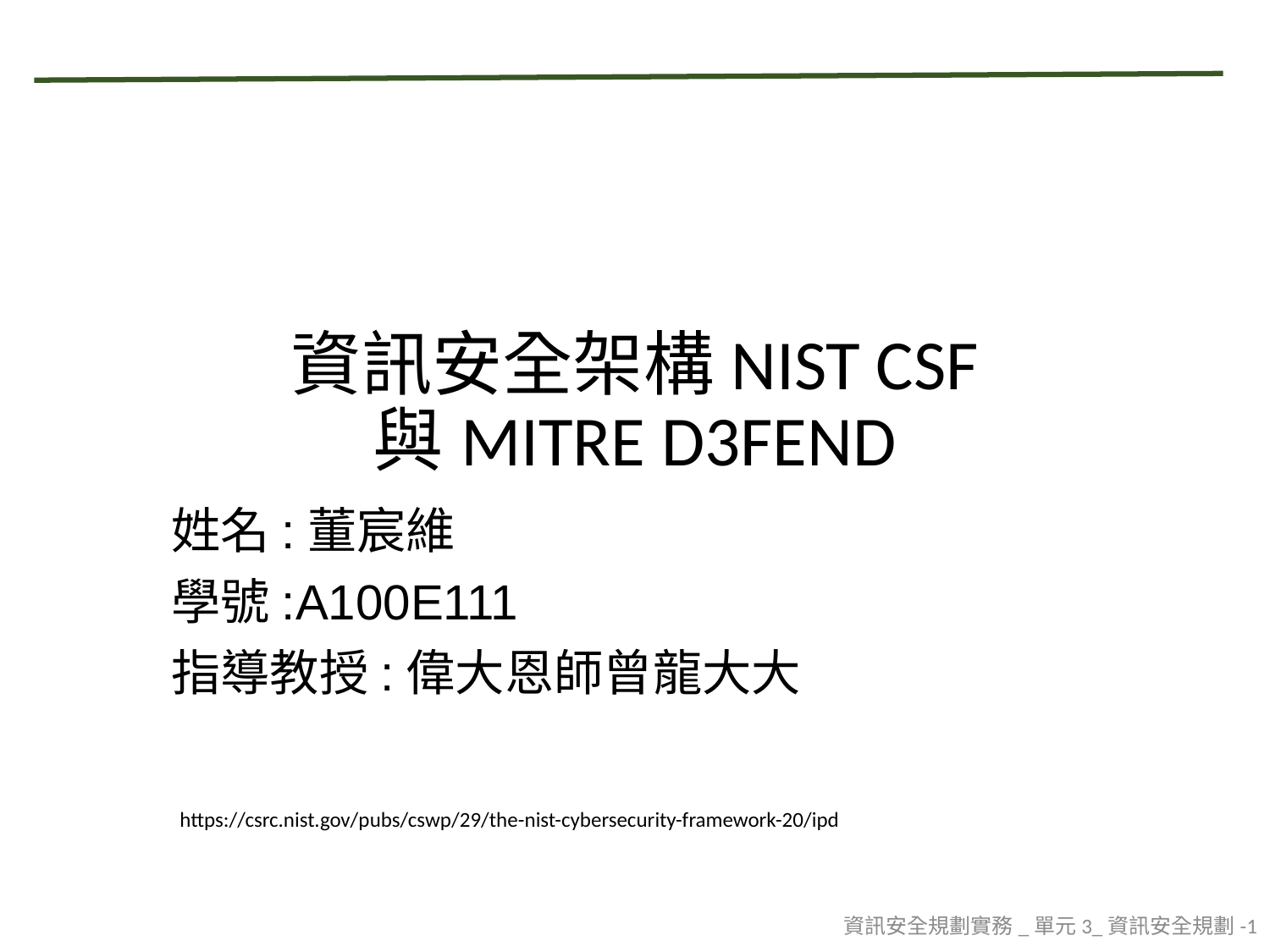

# 資訊安全架構NIST CSF 與MITRE D3FEND
姓名:董宸維
學號:A100E111
指導教授:偉大恩師曾龍大大
https://csrc.nist.gov/pubs/cswp/29/the-nist-cybersecurity-framework-20/ipd
資訊安全規劃實務_單元3_資訊安全規劃-1